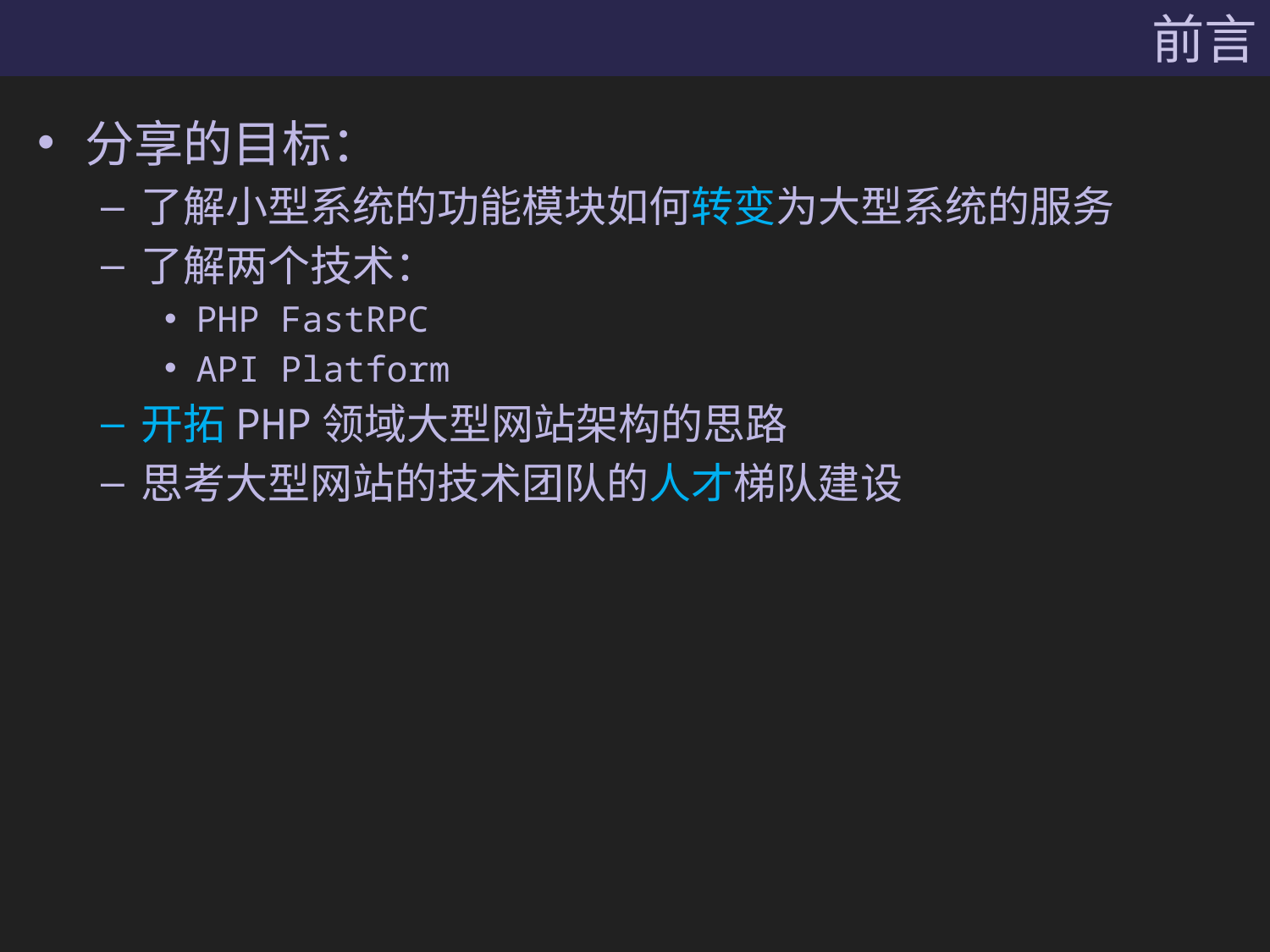

# 前言
分享的目标：
了解小型系统的功能模块如何转变为大型系统的服务
了解两个技术：
PHP FastRPC
API Platform
开拓PHP领域大型网站架构的思路
思考大型网站的技术团队的人才梯队建设